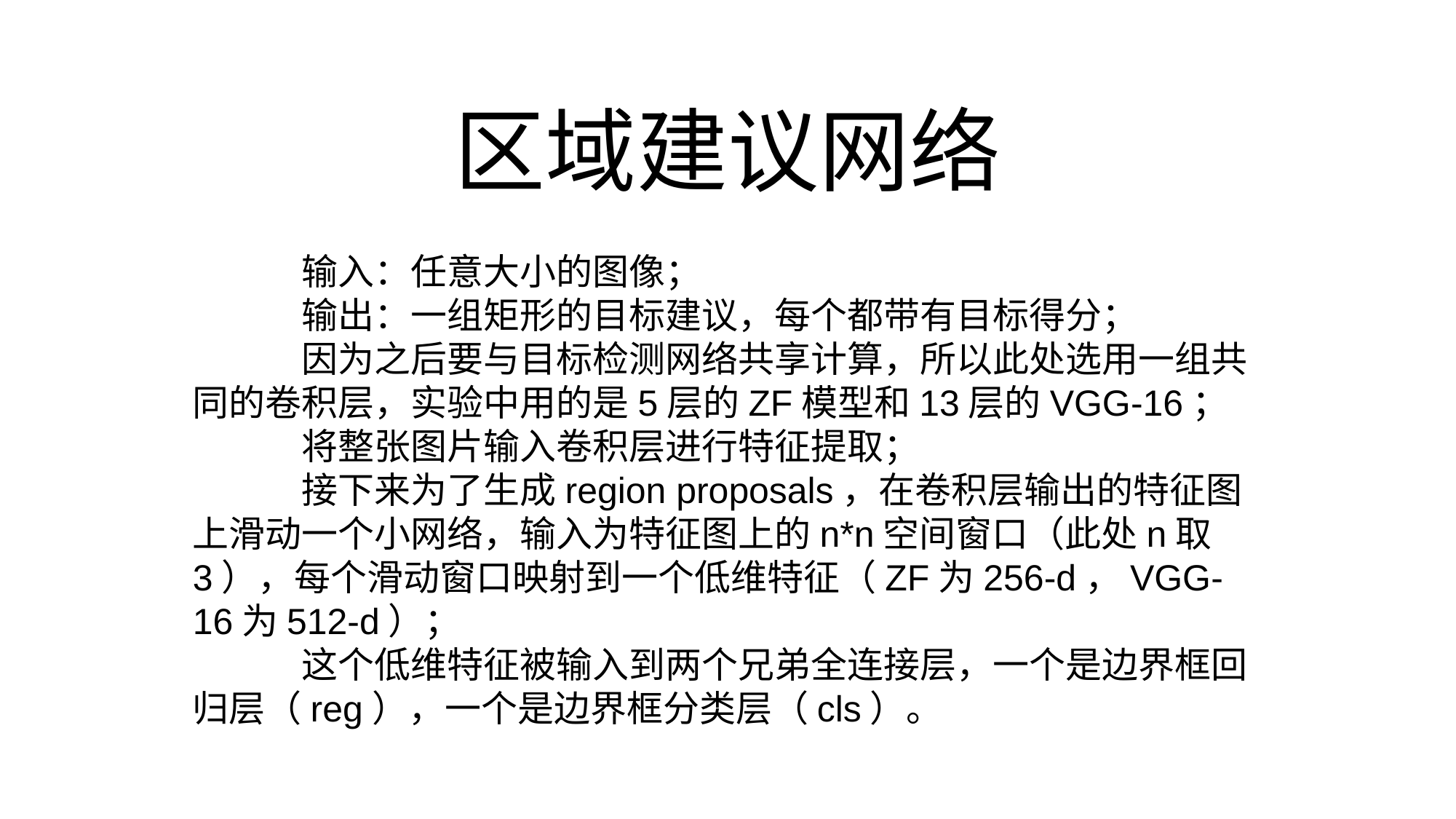

# 区域建议网络
	输入：任意大小的图像；
	输出：一组矩形的目标建议，每个都带有目标得分；
	因为之后要与目标检测网络共享计算，所以此处选用一组共同的卷积层，实验中用的是5层的ZF模型和13层的VGG-16；
	将整张图片输入卷积层进行特征提取；
	接下来为了生成region proposals，在卷积层输出的特征图上滑动一个小网络，输入为特征图上的n*n空间窗口（此处n取3），每个滑动窗口映射到一个低维特征（ZF为256-d，VGG-16为512-d）；
	这个低维特征被输入到两个兄弟全连接层，一个是边界框回归层（reg），一个是边界框分类层（cls）。